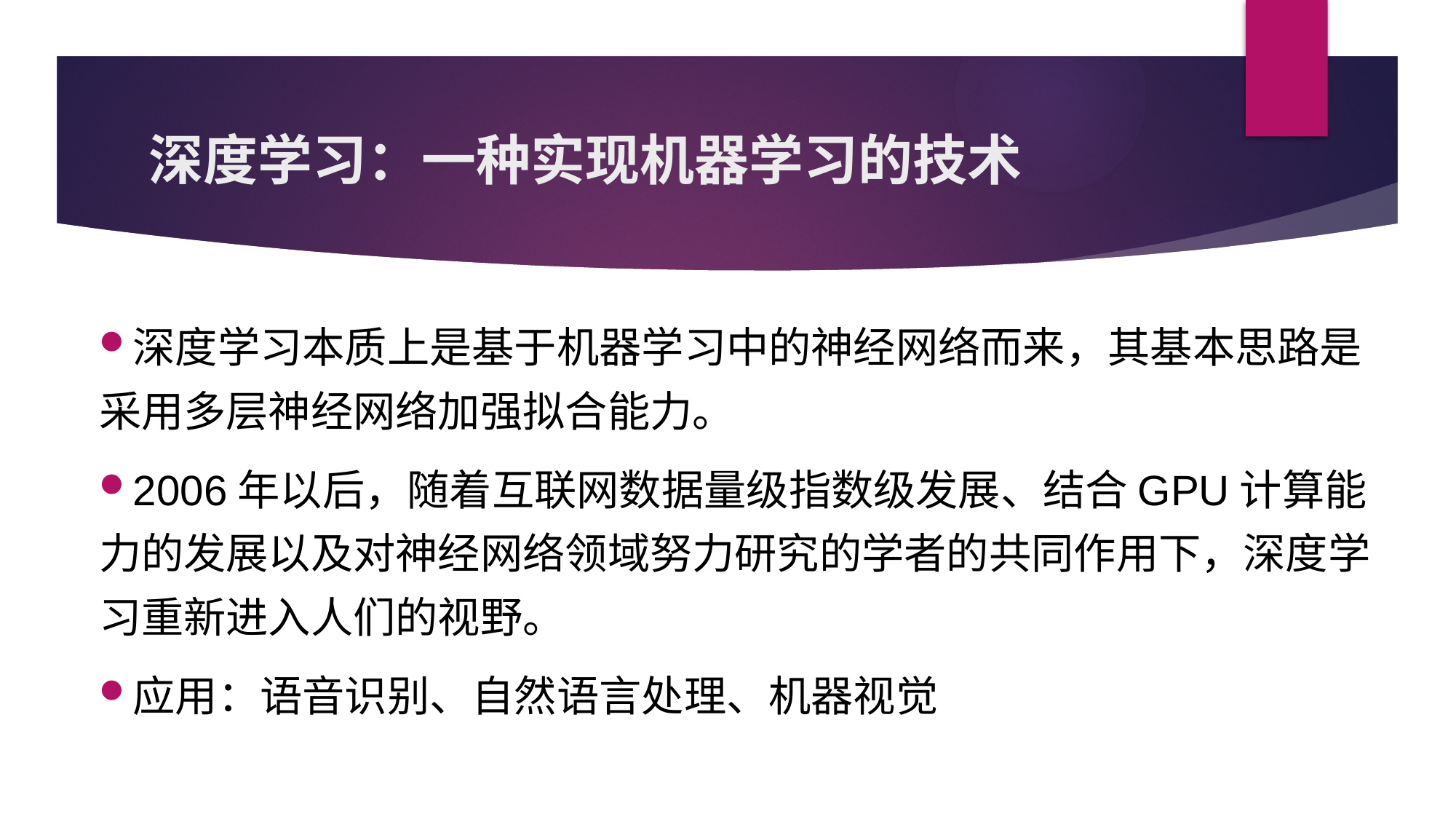

# 深度学习：一种实现机器学习的技术
深度学习本质上是基于机器学习中的神经网络而来，其基本思路是采用多层神经网络加强拟合能力。
2006年以后，随着互联网数据量级指数级发展、结合GPU计算能力的发展以及对神经网络领域努力研究的学者的共同作用下，深度学习重新进入人们的视野。
应用：语音识别、自然语言处理、机器视觉